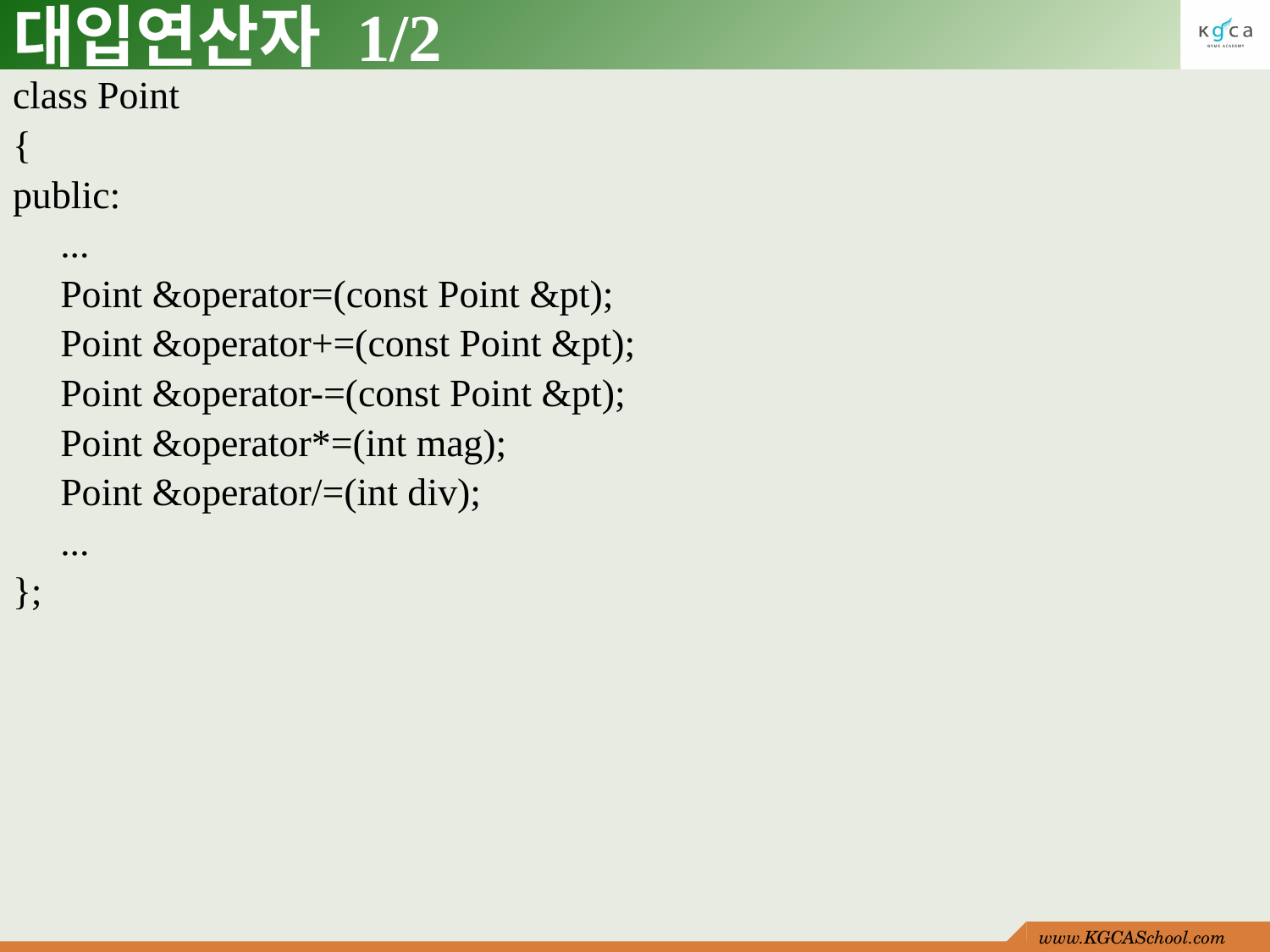

# 대입연산자 1/2
class Point
{
public:
	...
	Point &operator=(const Point &pt);
	Point &operator+=(const Point &pt);
	Point &operator-=(const Point &pt);
	Point &operator*=(int mag);
	Point &operator/=(int div);
	...
};